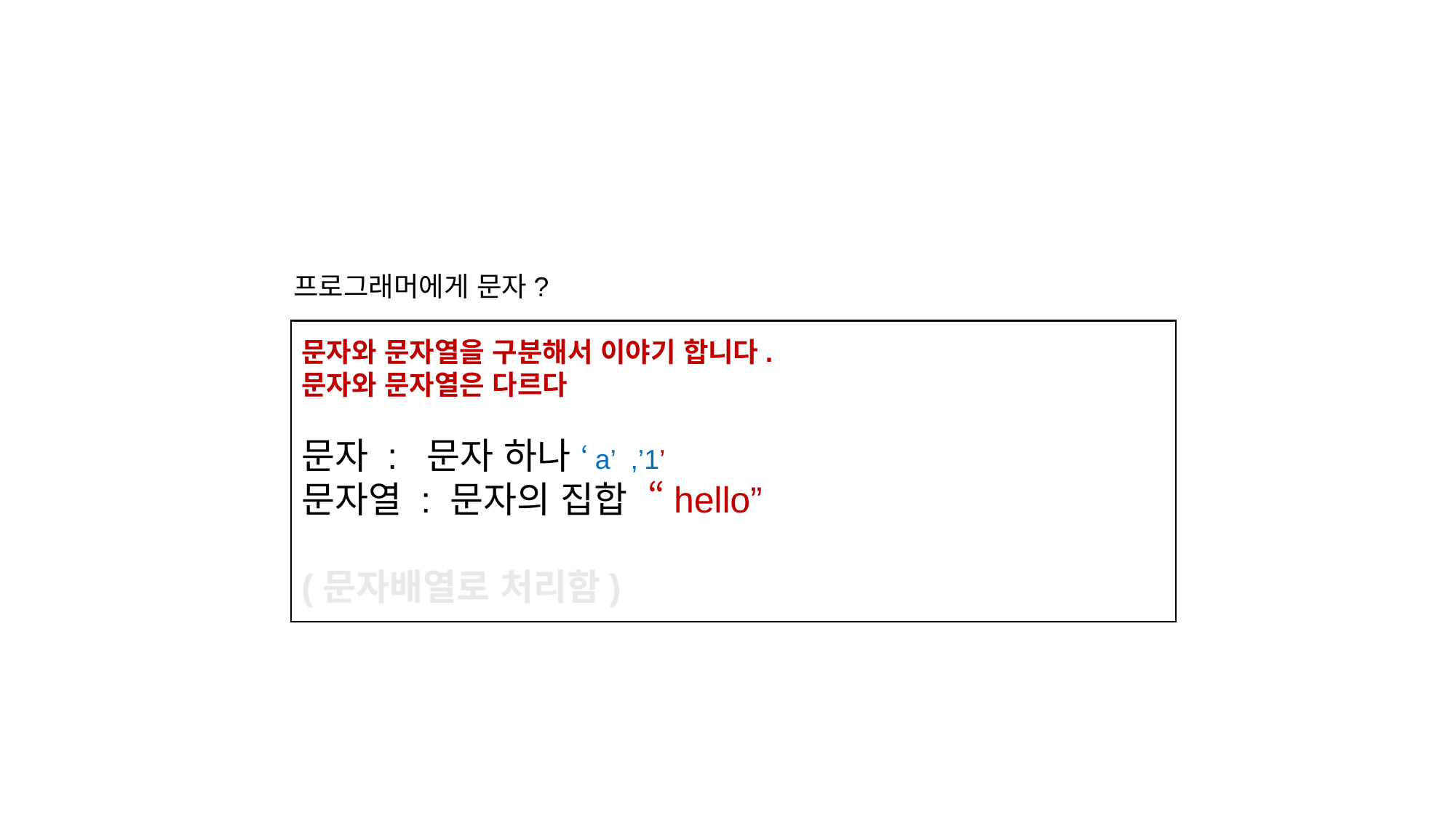

프로그래머에게 문자?
문자와 문자열을 구분해서 이야기 합니다.
문자와 문자열은 다르다

문자 :  문자 하나 ‘a’  ,’1’
문자열 : 문자의 집합  “hello”

(문자배열로 처리함)